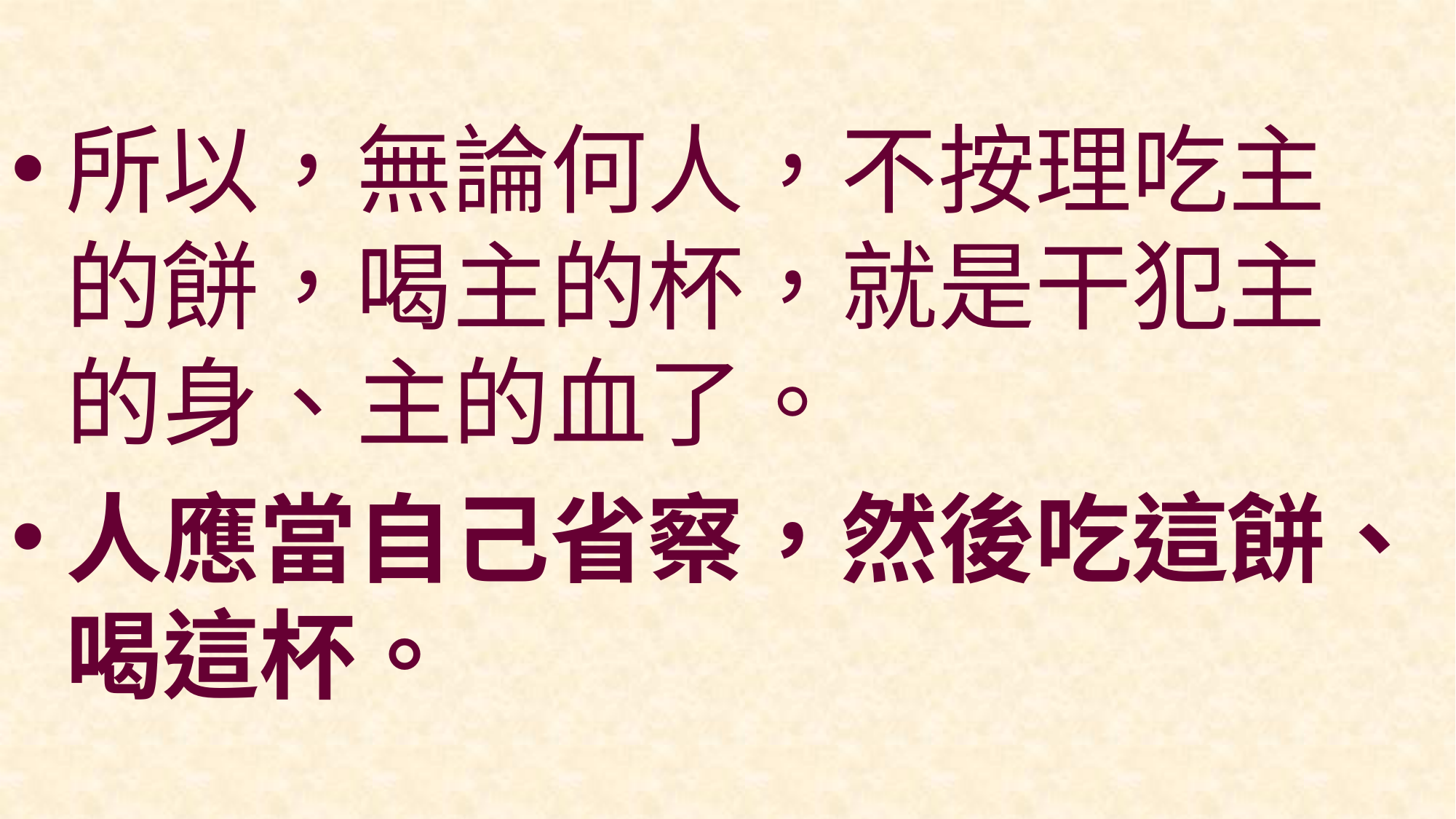

所以，無論何人，不按理吃主的餅，喝主的杯，就是干犯主的身、主的血了。
人應當自己省察，然後吃這餅、喝這杯。